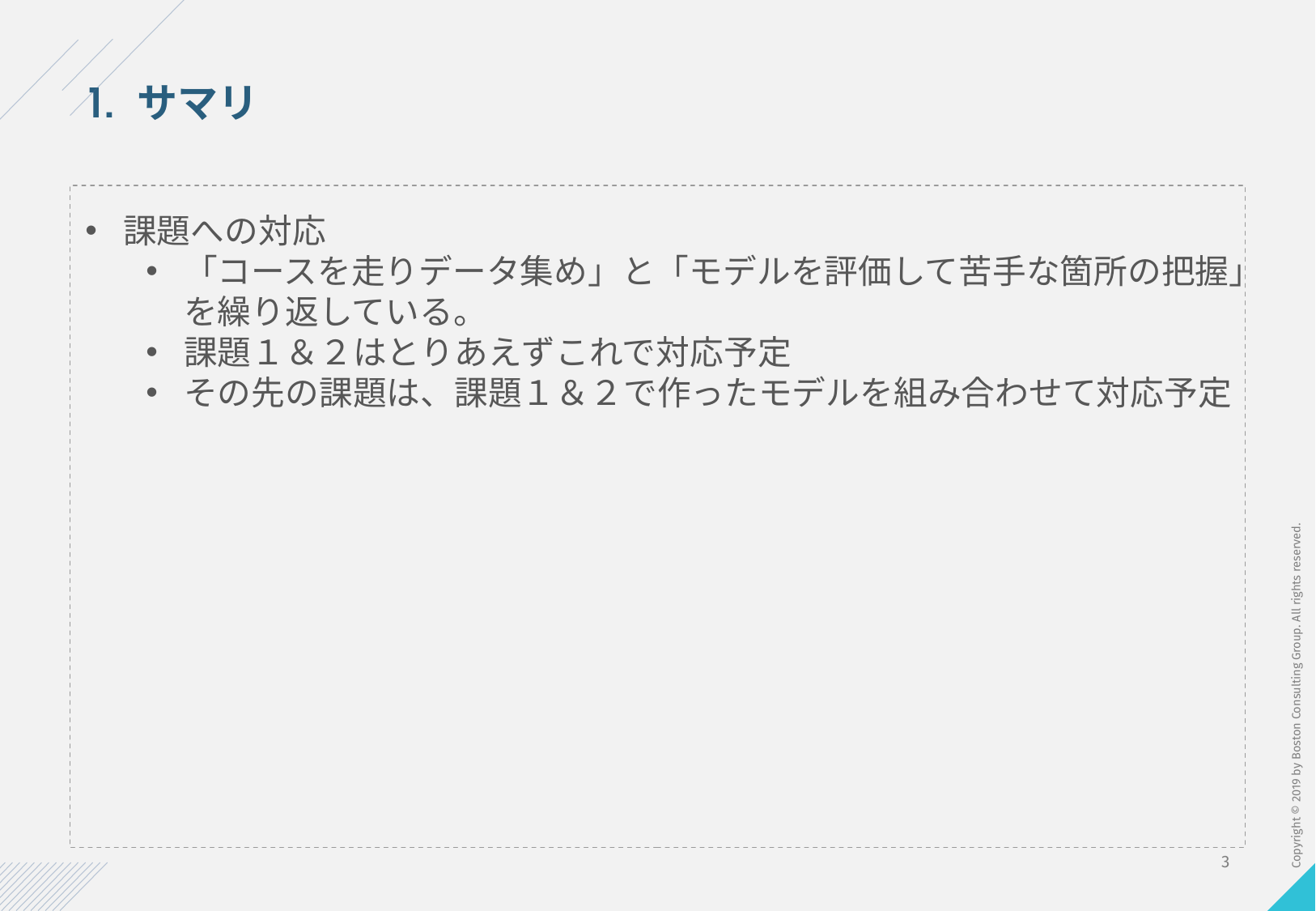

# 1. サマリ

課題への対応
「コースを走りデータ集め」と「モデルを評価して苦手な箇所の把握」
を繰り返している。
課題１＆２はとりあえずこれで対応予定
その先の課題は、課題１＆２で作ったモデルを組み合わせて対応予定